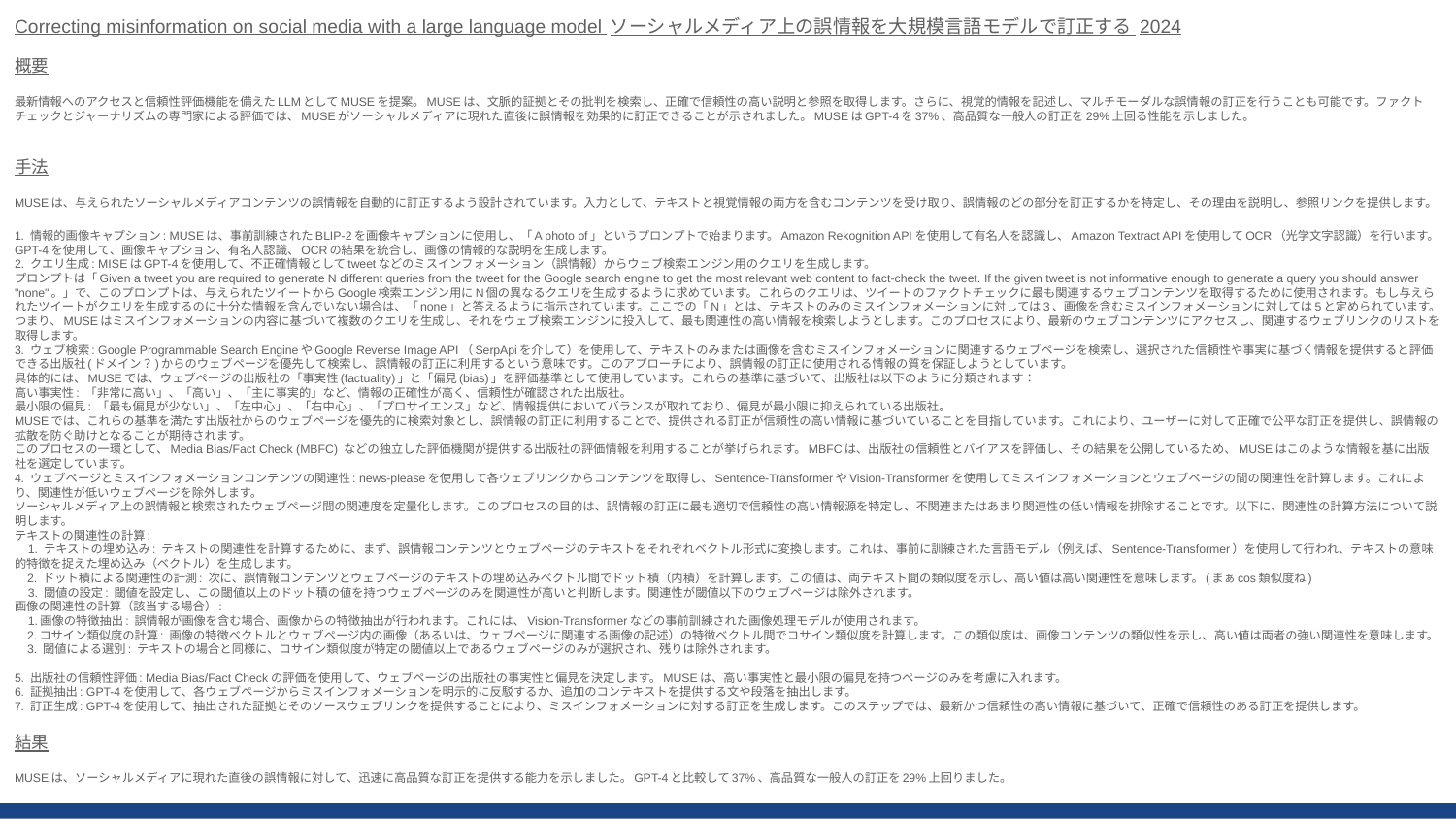

Correcting misinformation on social media with a large language model ソーシャルメディア上の誤情報を大規模言語モデルで訂正する 2024
概要
最新情報へのアクセスと信頼性評価機能を備えたLLMとしてMUSEを提案。MUSEは、文脈的証拠とその批判を検索し、正確で信頼性の高い説明と参照を取得します。さらに、視覚的情報を記述し、マルチモーダルな誤情報の訂正を行うことも可能です。ファクトチェックとジャーナリズムの専門家による評価では、MUSEがソーシャルメディアに現れた直後に誤情報を効果的に訂正できることが示されました。MUSEはGPT-4を37%、高品質な一般人の訂正を29%上回る性能を示しました。
手法
MUSEは、与えられたソーシャルメディアコンテンツの誤情報を自動的に訂正するよう設計されています。入力として、テキストと視覚情報の両方を含むコンテンツを受け取り、誤情報のどの部分を訂正するかを特定し、その理由を説明し、参照リンクを提供します。
1. 情報的画像キャプション: MUSEは、事前訓練されたBLIP-2を画像キャプションに使用し、「A photo of」というプロンプトで始まります。Amazon Rekognition APIを使用して有名人を認識し、Amazon Textract APIを使用してOCR（光学文字認識）を行います。GPT-4を使用して、画像キャプション、有名人認識、OCRの結果を統合し、画像の情報的な説明を生成します。
2. クエリ生成: MISEはGPT-4を使用して、不正確情報としてtweetなどのミスインフォメーション（誤情報）からウェブ検索エンジン用のクエリを生成します。
プロンプトは「Given a tweet you are required to generate N different queries from the tweet for the Google search engine to get the most relevant web content to fact-check the tweet. If the given tweet is not informative enough to generate a query you should answer "none"。」で、このプロンプトは、与えられたツイートからGoogle検索エンジン用にN個の異なるクエリを生成するように求めています。これらのクエリは、ツイートのファクトチェックに最も関連するウェブコンテンツを取得するために使用されます。もし与えられたツイートがクエリを生成するのに十分な情報を含んでいない場合は、「none」と答えるように指示されています。ここでの「N」とは、テキストのみのミスインフォメーションに対しては3、画像を含むミスインフォメーションに対しては5と定められています。つまり、MUSEはミスインフォメーションの内容に基づいて複数のクエリを生成し、それをウェブ検索エンジンに投入して、最も関連性の高い情報を検索しようとします。このプロセスにより、最新のウェブコンテンツにアクセスし、関連するウェブリンクのリストを取得します。
3. ウェブ検索: Google Programmable Search EngineやGoogle Reverse Image API（SerpApiを介して）を使用して、テキストのみまたは画像を含むミスインフォメーションに関連するウェブページを検索し、選択された信頼性や事実に基づく情報を提供すると評価できる出版社(ドメイン？)からのウェブページを優先して検索し、誤情報の訂正に利用するという意味です。このアプローチにより、誤情報の訂正に使用される情報の質を保証しようとしています。
具体的には、MUSEでは、ウェブページの出版社の「事実性(factuality)」と「偏見(bias)」を評価基準として使用しています。これらの基準に基づいて、出版社は以下のように分類されます：
高い事実性: 「非常に高い」、「高い」、「主に事実的」など、情報の正確性が高く、信頼性が確認された出版社。
最小限の偏見: 「最も偏見が少ない」、「左中心」、「右中心」、「プロサイエンス」など、情報提供においてバランスが取れており、偏見が最小限に抑えられている出版社。
MUSEでは、これらの基準を満たす出版社からのウェブページを優先的に検索対象とし、誤情報の訂正に利用することで、提供される訂正が信頼性の高い情報に基づいていることを目指しています。これにより、ユーザーに対して正確で公平な訂正を提供し、誤情報の拡散を防ぐ助けとなることが期待されます。
このプロセスの一環として、Media Bias/Fact Check (MBFC) などの独立した評価機関が提供する出版社の評価情報を利用することが挙げられます。MBFCは、出版社の信頼性とバイアスを評価し、その結果を公開しているため、MUSEはこのような情報を基に出版社を選定しています。
4. ウェブページとミスインフォメーションコンテンツの関連性: news-pleaseを使用して各ウェブリンクからコンテンツを取得し、Sentence-TransformerやVision-Transformerを使用してミスインフォメーションとウェブページの間の関連性を計算します。これにより、関連性が低いウェブページを除外します。
ソーシャルメディア上の誤情報と検索されたウェブページ間の関連度を定量化します。このプロセスの目的は、誤情報の訂正に最も適切で信頼性の高い情報源を特定し、不関連またはあまり関連性の低い情報を排除することです。以下に、関連性の計算方法について説明します。
テキストの関連性の計算:
    1. テキストの埋め込み: テキストの関連性を計算するために、まず、誤情報コンテンツとウェブページのテキストをそれぞれベクトル形式に変換します。これは、事前に訓練された言語モデル（例えば、Sentence-Transformer）を使用して行われ、テキストの意味的特徴を捉えた埋め込み（ベクトル）を生成します。
    2. ドット積による関連性の計測: 次に、誤情報コンテンツとウェブページのテキストの埋め込みベクトル間でドット積（内積）を計算します。この値は、両テキスト間の類似度を示し、高い値は高い関連性を意味します。(まぁcos類似度ね)
    3. 閾値の設定: 閾値を設定し、この閾値以上のドット積の値を持つウェブページのみを関連性が高いと判断します。関連性が閾値以下のウェブページは除外されます。
画像の関連性の計算（該当する場合）:
    1.画像の特徴抽出: 誤情報が画像を含む場合、画像からの特徴抽出が行われます。これには、Vision-Transformerなどの事前訓練された画像処理モデルが使用されます。
    2.コサイン類似度の計算: 画像の特徴ベクトルとウェブページ内の画像（あるいは、ウェブページに関連する画像の記述）の特徴ベクトル間でコサイン類似度を計算します。この類似度は、画像コンテンツの類似性を示し、高い値は両者の強い関連性を意味します。
    3. 閾値による選別: テキストの場合と同様に、コサイン類似度が特定の閾値以上であるウェブページのみが選択され、残りは除外されます。
5. 出版社の信頼性評価: Media Bias/Fact Checkの評価を使用して、ウェブページの出版社の事実性と偏見を決定します。MUSEは、高い事実性と最小限の偏見を持つページのみを考慮に入れます。
6. 証拠抽出: GPT-4を使用して、各ウェブページからミスインフォメーションを明示的に反駁するか、追加のコンテキストを提供する文や段落を抽出します。
7. 訂正生成: GPT-4を使用して、抽出された証拠とそのソースウェブリンクを提供することにより、ミスインフォメーションに対する訂正を生成します。このステップでは、最新かつ信頼性の高い情報に基づいて、正確で信頼性のある訂正を提供します。
結果
MUSEは、ソーシャルメディアに現れた直後の誤情報に対して、迅速に高品質な訂正を提供する能力を示しました。GPT-4と比較して37%、高品質な一般人の訂正を29%上回りました。